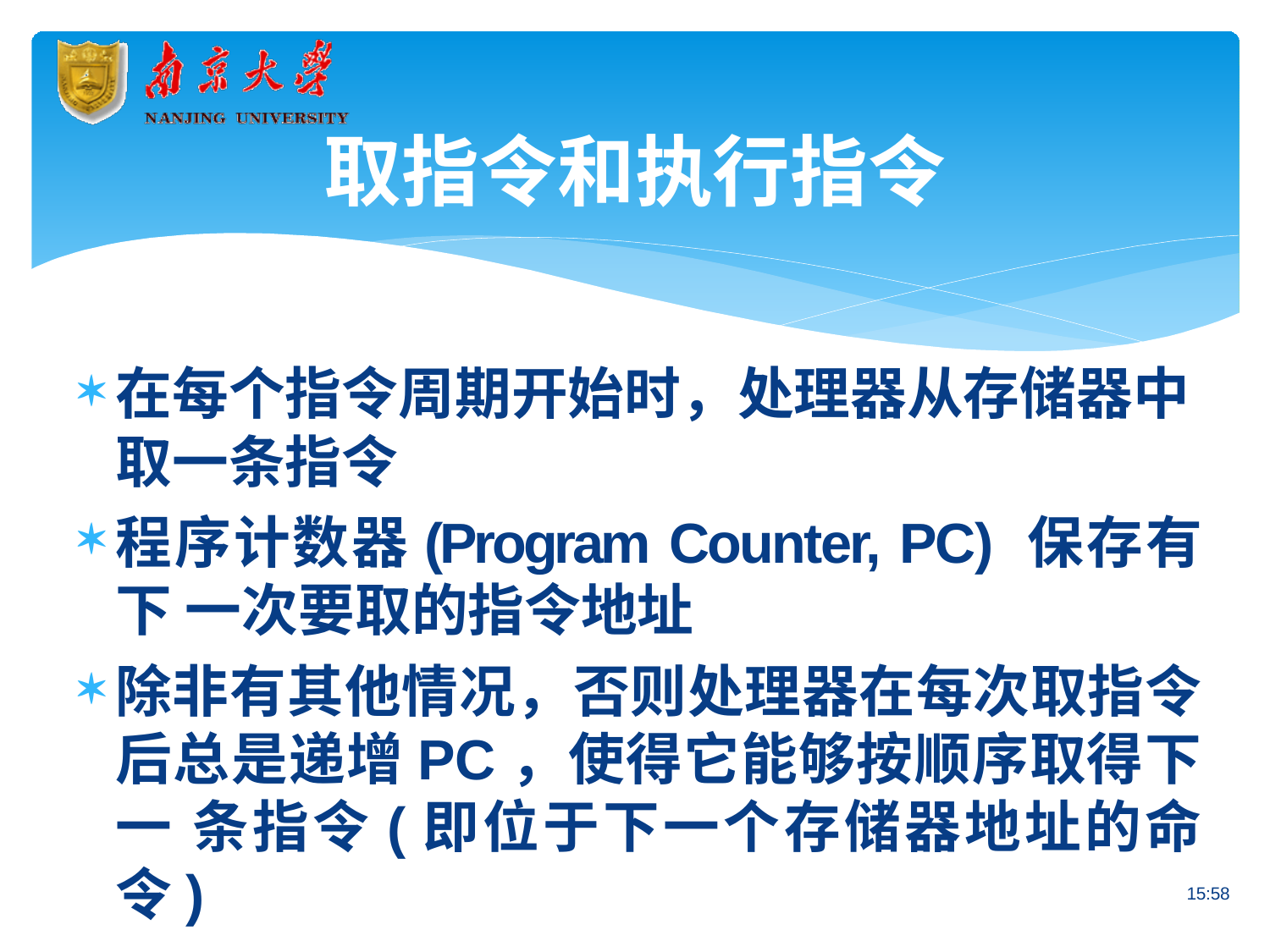

# 取指令和执行指令
在每个指令周期开始时，处理器从存储器中 取一条指令
程序计数器(Program Counter, PC) 保存有下 一次要取的指令地址
除非有其他情况，否则处理器在每次取指令 后总是递增PC，使得它能够按顺序取得下一 条指令(即位于下一个存储器地址的命令)
15:58